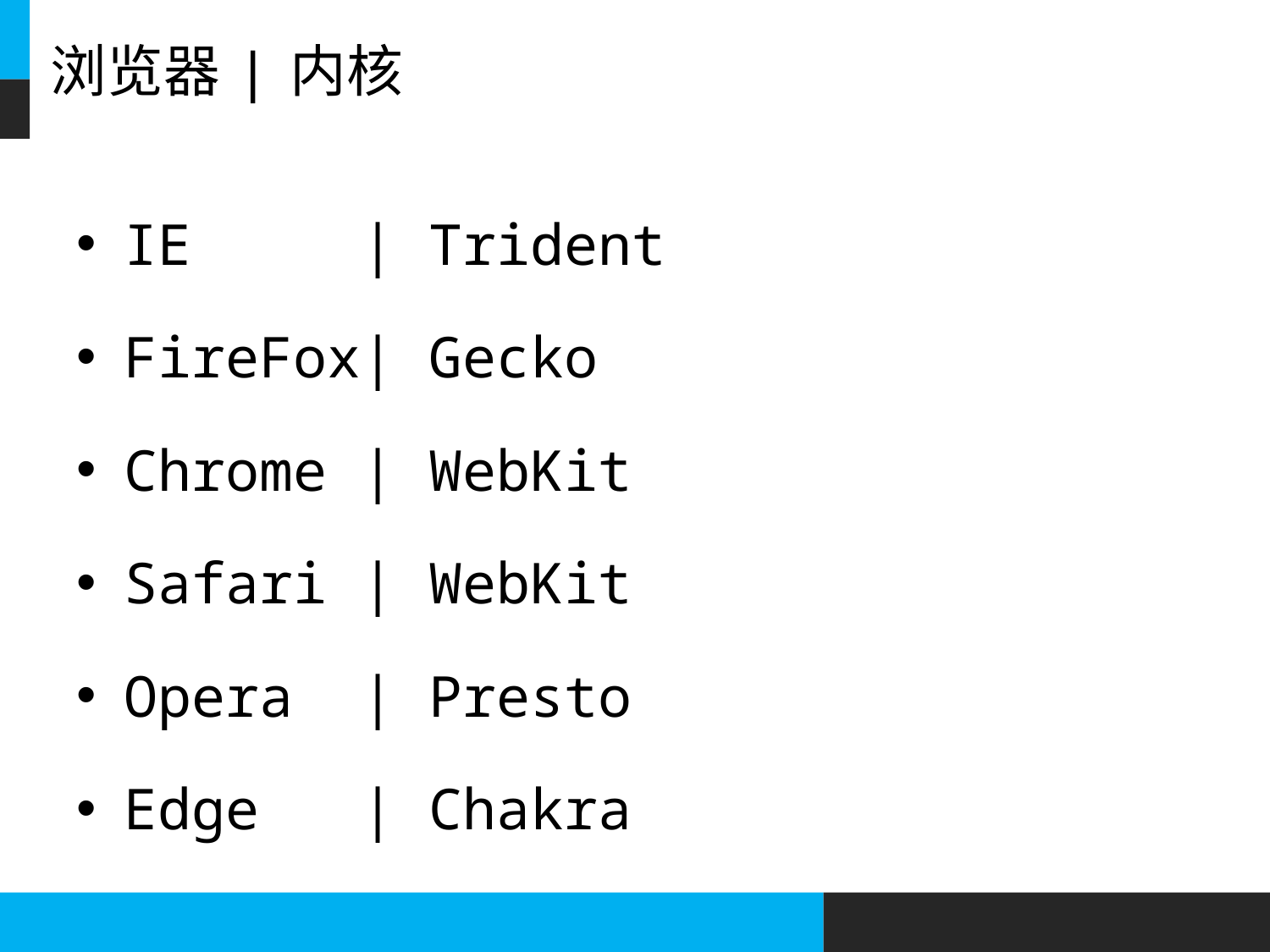

# 浏览器 | 内核
IE     | Trident
FireFox| Gecko
Chrome | WebKit
Safari | WebKit
Opera  | Presto
Edge   | Chakra